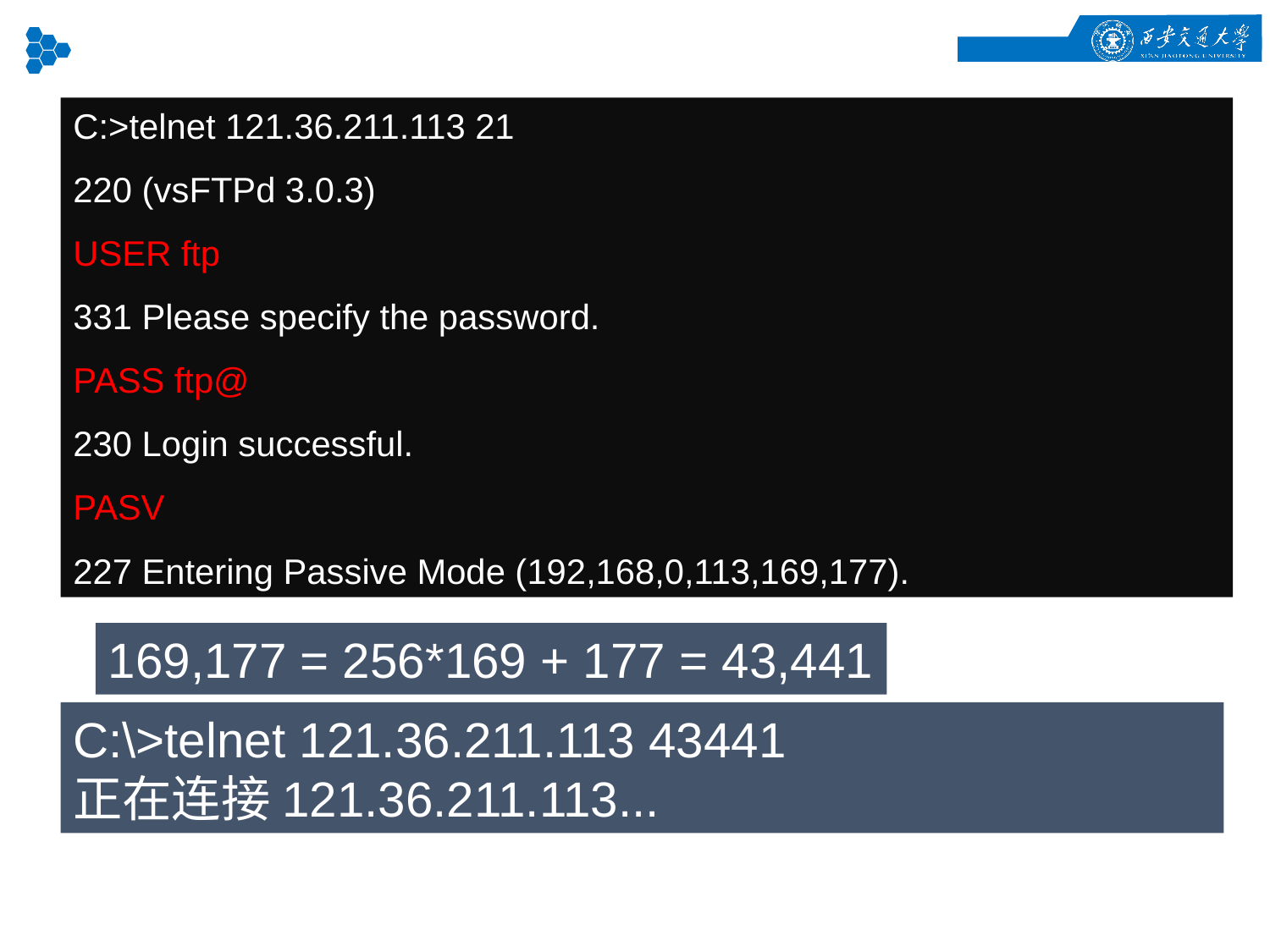

C:>telnet 121.36.211.113 21
220 (vsFTPd 3.0.3)
USER ftp
331 Please specify the password.
PASS ftp@
230 Login successful.
PASV
227 Entering Passive Mode (192,168,0,113,169,177).
169,177 = 256*169 + 177 = ‭43,441‬
C:\>telnet 121.36.211.113 43441
正在连接121.36.211.113...